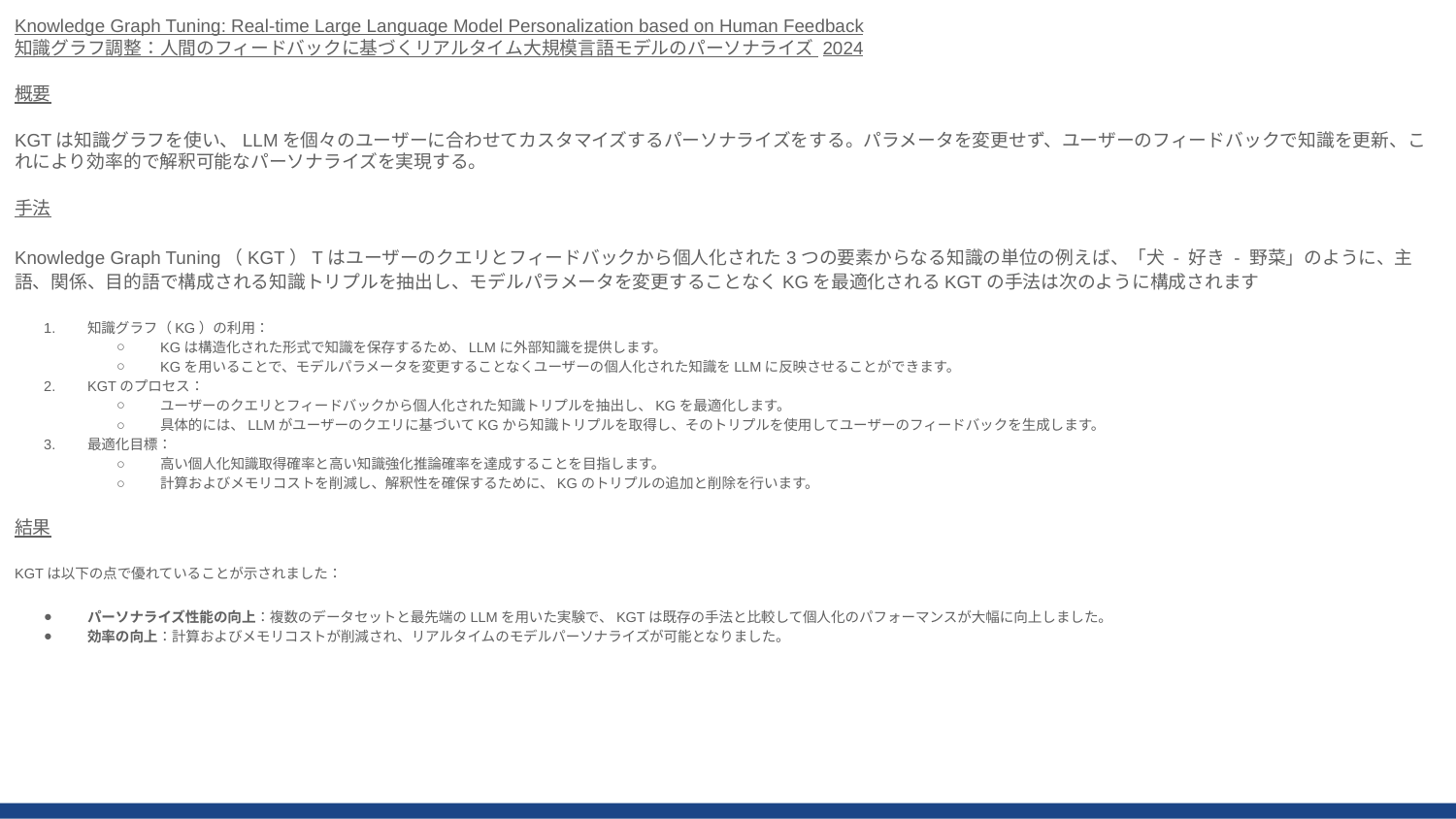

Knowledge Graph Tuning: Real-time Large Language Model Personalization based on Human Feedback
知識グラフ調整：人間のフィードバックに基づくリアルタイム大規模言語モデルのパーソナライズ 2024
概要
KGTは知識グラフを使い、LLMを個々のユーザーに合わせてカスタマイズするパーソナライズをする。パラメータを変更せず、ユーザーのフィードバックで知識を更新、これにより効率的で解釈可能なパーソナライズを実現する。
手法
Knowledge Graph Tuning（KGT）Tはユーザーのクエリとフィードバックから個人化された3つの要素からなる知識の単位の例えば、「犬 - 好き - 野菜」のように、主語、関係、目的語で構成される知識トリプルを抽出し、モデルパラメータを変更することなくKGを最適化されるKGTの手法は次のように構成されます
知識グラフ（KG）の利用：
KGは構造化された形式で知識を保存するため、LLMに外部知識を提供します。
KGを用いることで、モデルパラメータを変更することなくユーザーの個人化された知識をLLMに反映させることができます。
KGTのプロセス：
ユーザーのクエリとフィードバックから個人化された知識トリプルを抽出し、KGを最適化します。
具体的には、LLMがユーザーのクエリに基づいてKGから知識トリプルを取得し、そのトリプルを使用してユーザーのフィードバックを生成します。
最適化目標：
高い個人化知識取得確率と高い知識強化推論確率を達成することを目指します。
計算およびメモリコストを削減し、解釈性を確保するために、KGのトリプルの追加と削除を行います。
結果
KGTは以下の点で優れていることが示されました：
パーソナライズ性能の向上：複数のデータセットと最先端のLLMを用いた実験で、KGTは既存の手法と比較して個人化のパフォーマンスが大幅に向上しました。
効率の向上：計算およびメモリコストが削減され、リアルタイムのモデルパーソナライズが可能となりました。